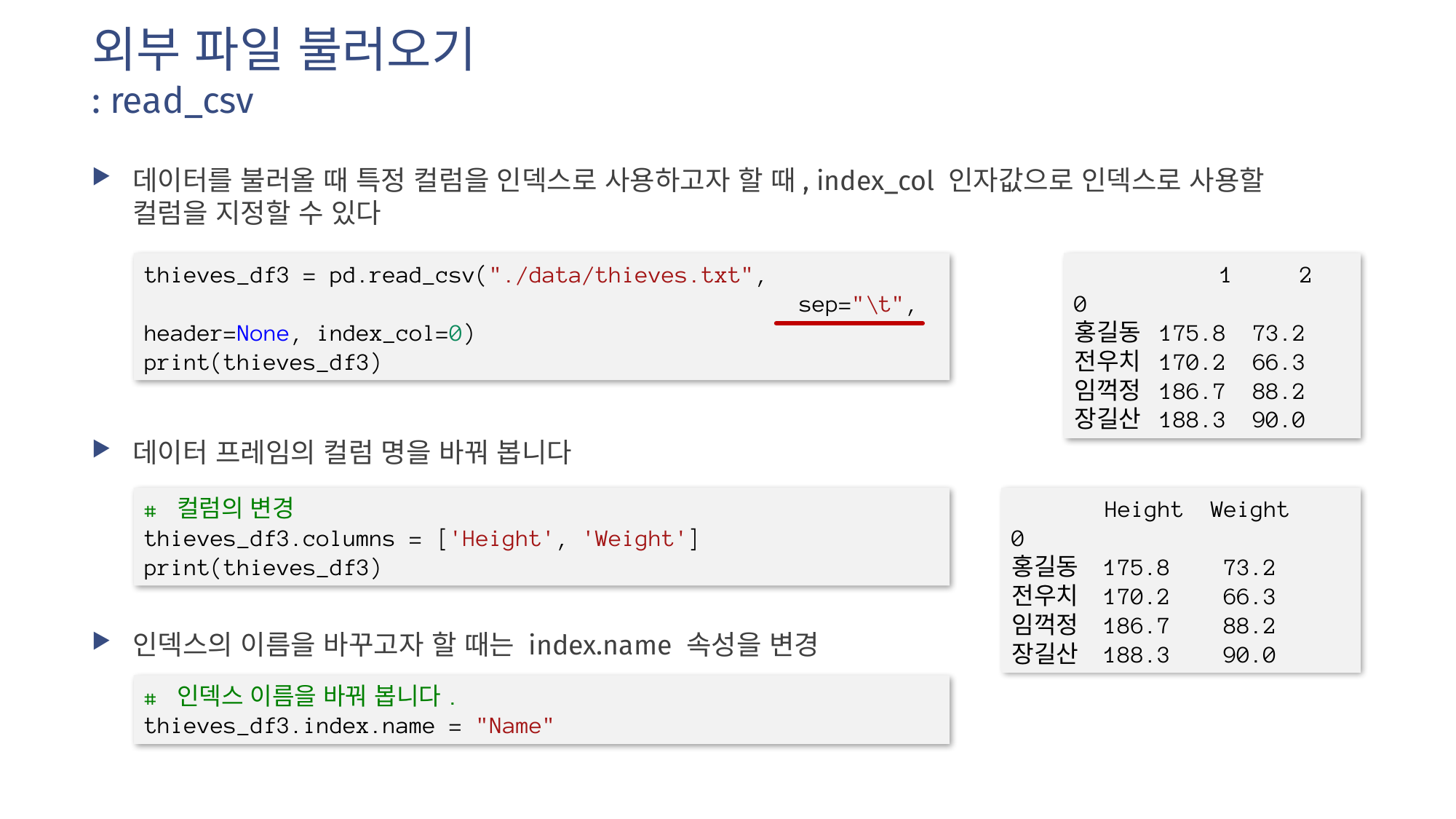

# 외부 파일 불러오기 : read_csv
데이터를 불러올 때 특정 컬럼을 인덱스로 사용하고자 할 때, index_col 인자값으로 인덱스로 사용할
컬럼을 지정할 수 있다

데이터 프레임의 컬럼 명을 바꿔 봅니다

인덱스의 이름을 바꾸고자 할 때는 index.name 속성을 변경

thieves_df3 = pd.read_csv("./data/thieves.txt",
						sep="\t", header=None, index_col=0)
print(thieves_df3)
           1     2
0
홍길동  175.8  73.2
전우치  170.2  66.3
임꺽정  186.7  88.2
장길산  188.3  90.0
# 컬럼의 변경
thieves_df3.columns = ['Height', 'Weight']
print(thieves_df3)
       Height  Weight
0
홍길동   175.8    73.2
전우치   170.2    66.3
임꺽정   186.7    88.2
장길산   188.3    90.0
# 인덱스 이름을 바꿔 봅니다.
thieves_df3.index.name = "Name"